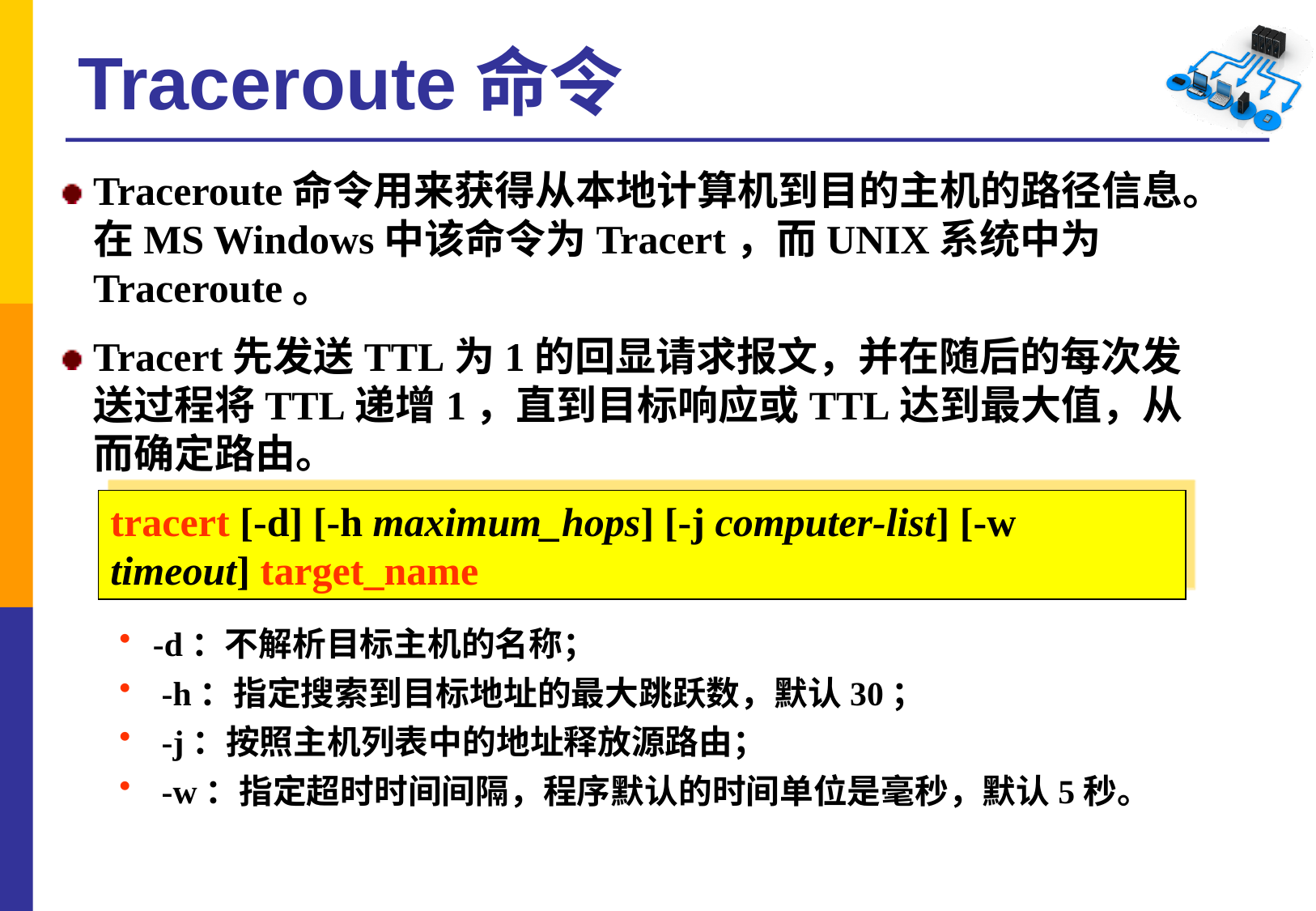

# Traceroute命令
Traceroute命令用来获得从本地计算机到目的主机的路径信息。在MS Windows中该命令为Tracert，而UNIX系统中为Traceroute。
Tracert先发送TTL为1的回显请求报文，并在随后的每次发送过程将TTL递增1，直到目标响应或TTL达到最大值，从而确定路由。

-d：不解析目标主机的名称；
 -h：指定搜索到目标地址的最大跳跃数，默认30；
 -j：按照主机列表中的地址释放源路由；
 -w：指定超时时间间隔，程序默认的时间单位是毫秒，默认5秒。
tracert [-d] [-h maximum_hops] [-j computer-list] [-w
timeout] target_name